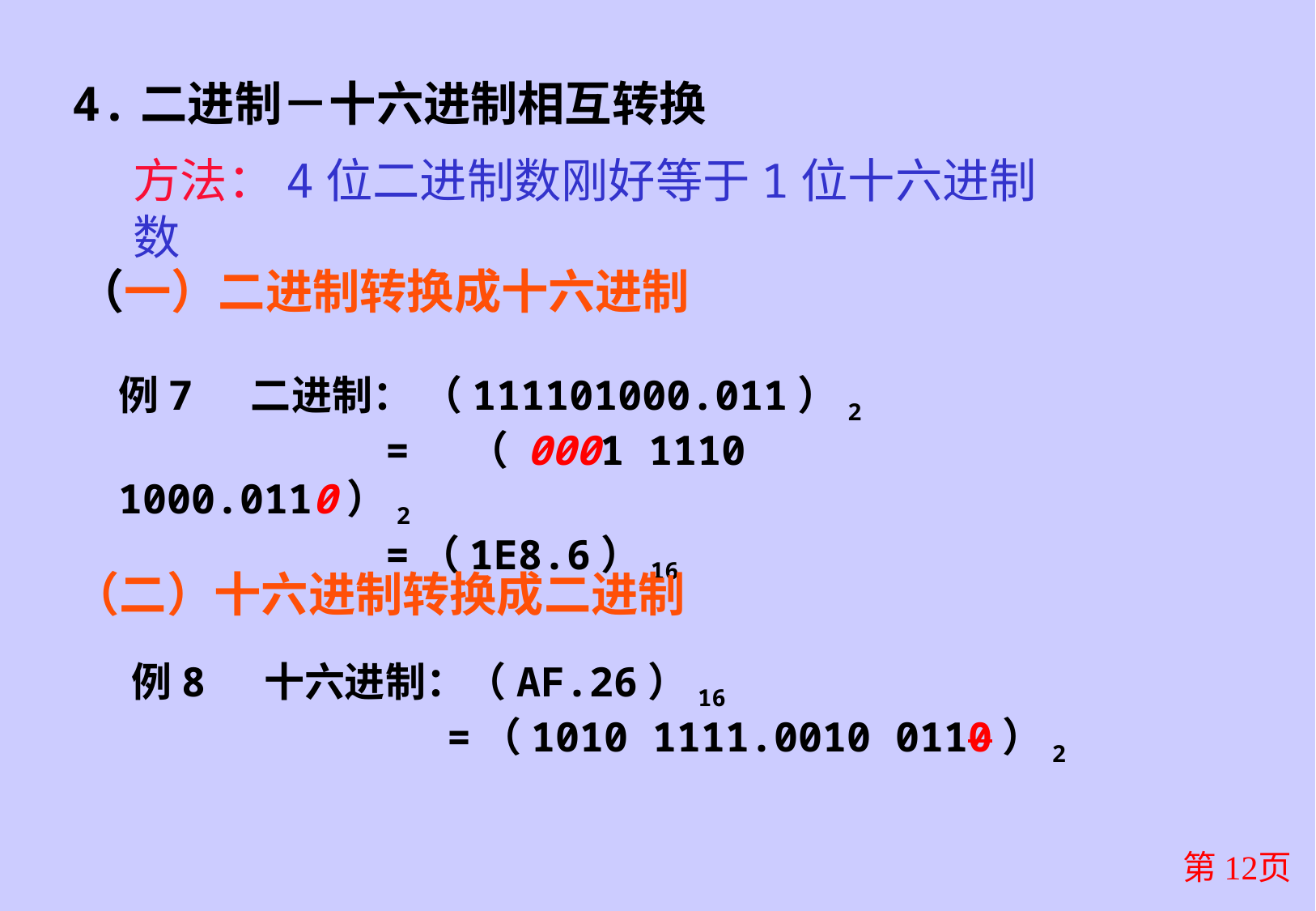

4.二进制－十六进制相互转换

方法：4位二进制数刚好等于1位十六进制数
（一）二进制转换成十六进制
例7  二进制： （111101000.011）2
           =  （ 0001 1110 1000.0110）2
           =（1E8.6）16
（二）十六进制转换成二进制
例8  十六进制：（AF.26）16
             =（1010 1111.0010 0110）2
第12页